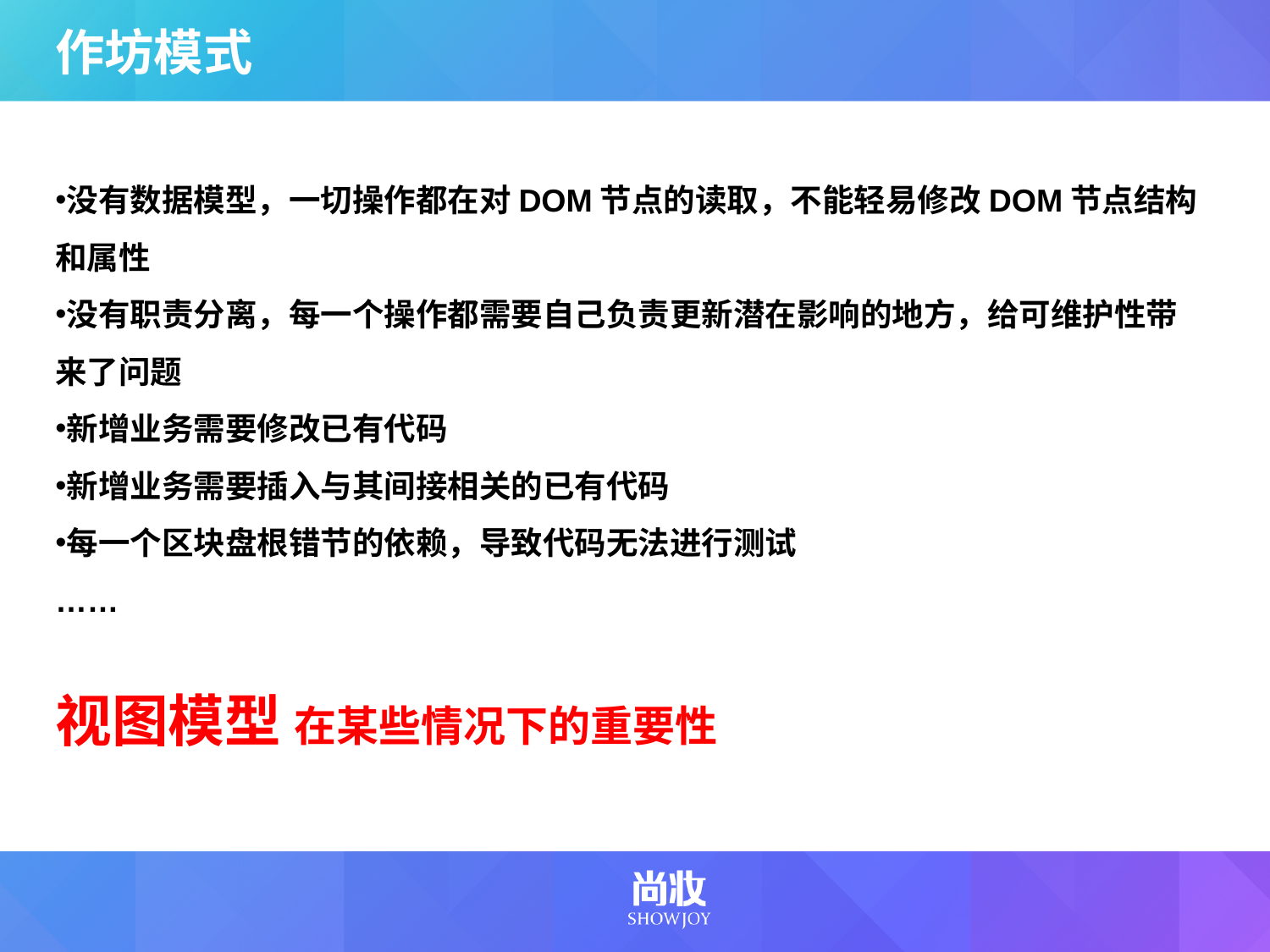

作坊模式
没有数据模型，一切操作都在对DOM节点的读取，不能轻易修改DOM节点结构和属性
没有职责分离，每一个操作都需要自己负责更新潜在影响的地方，给可维护性带来了问题
新增业务需要修改已有代码
新增业务需要插入与其间接相关的已有代码
每一个区块盘根错节的依赖，导致代码无法进行测试
……
视图模型 在某些情况下的重要性